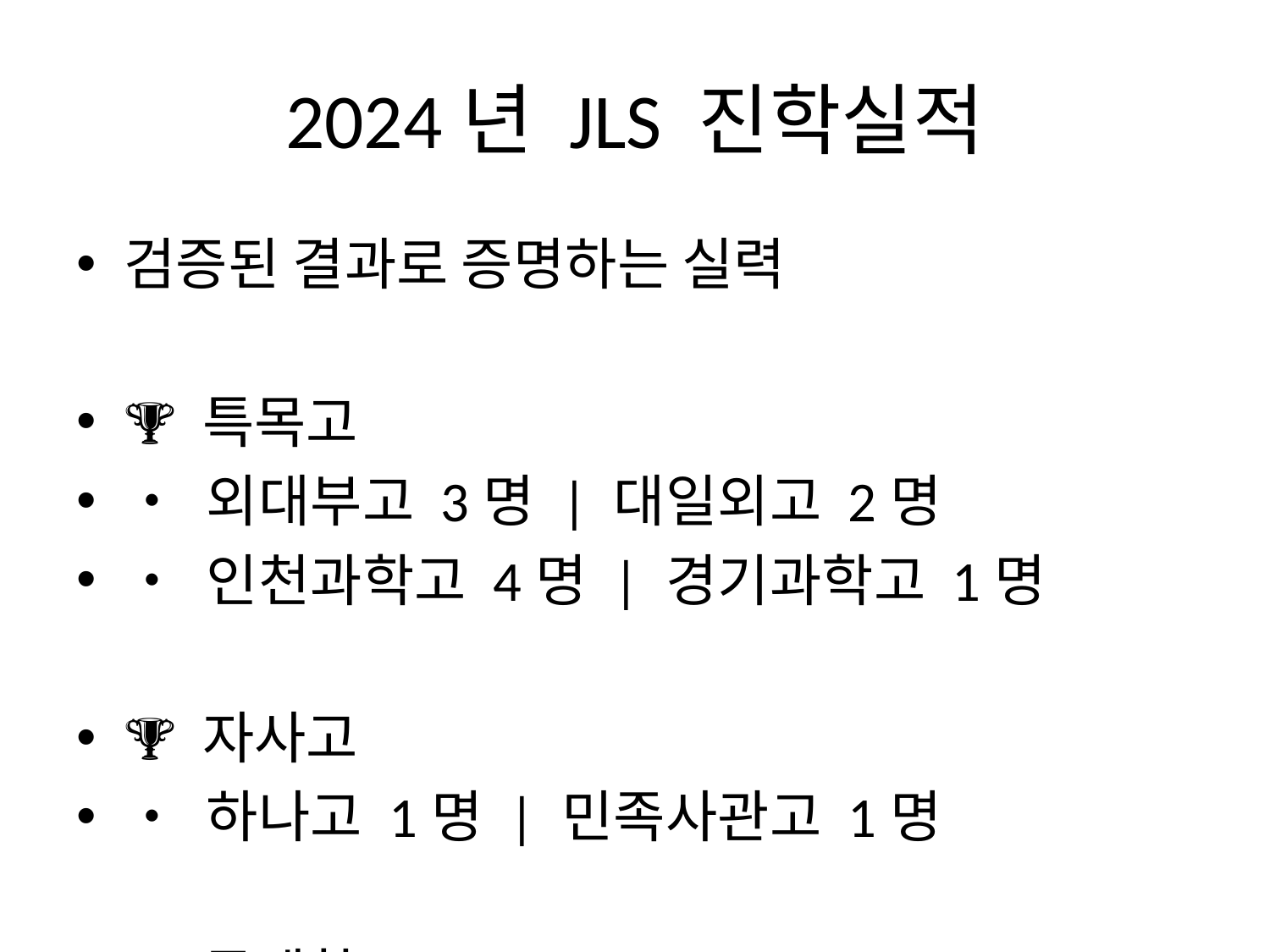

# 2024년 JLS 진학실적
검증된 결과로 증명하는 실력

🏆 특목고
• 외대부고 3명 | 대일외고 2명
• 인천과학고 4명 | 경기과학고 1명

🏆 자사고
• 하나고 1명 | 민족사관고 1명

🏆 국제학교
• 채드윅 2명 | KMLA 3명

→ 청라 지역 최고 진학률 달성!